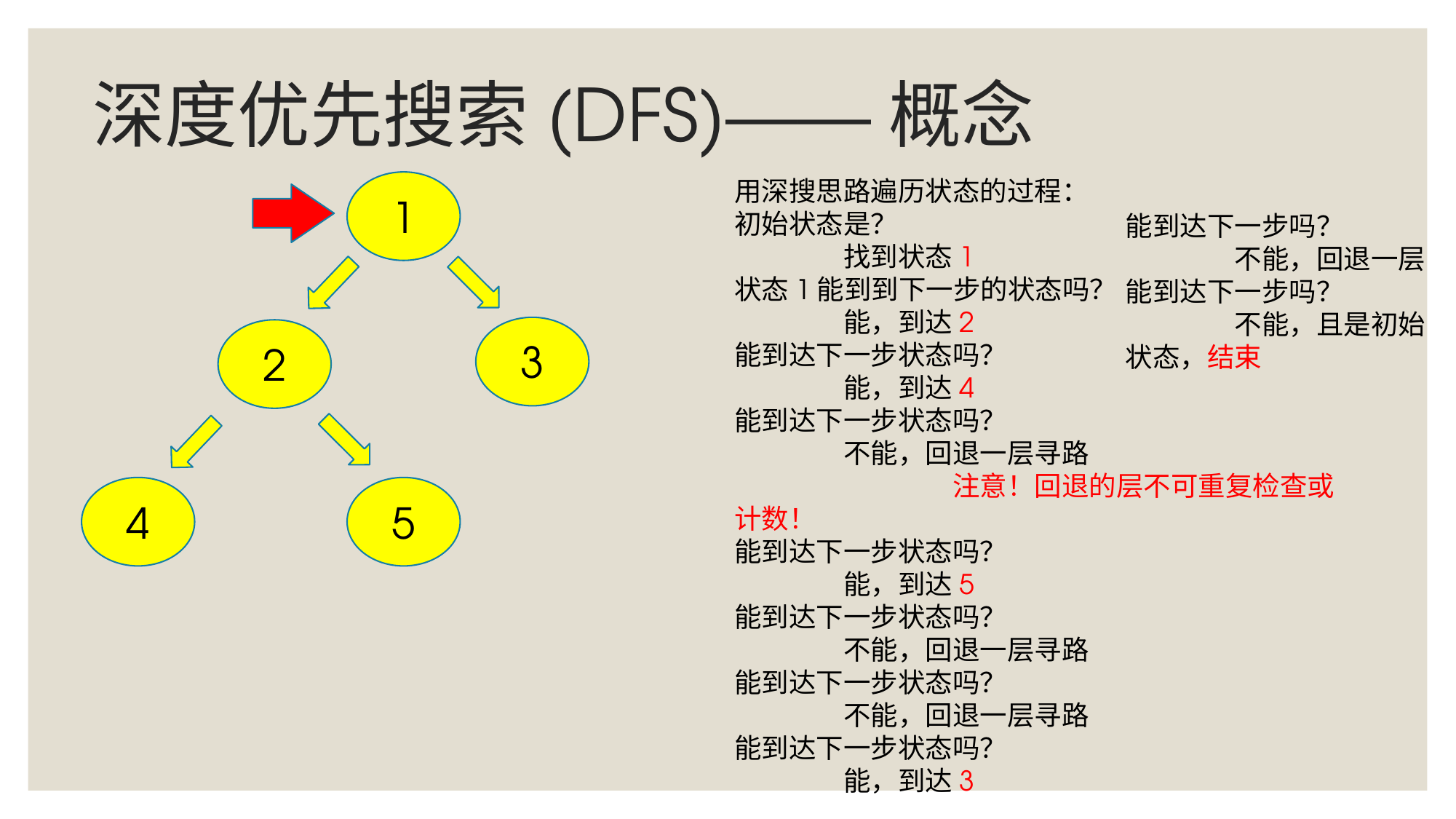

# 深度优先搜索(DFS)——概念
用深搜思路遍历状态的过程：
初始状态是？
	找到状态1
状态1能到到下一步的状态吗？
	能，到达2
能到达下一步状态吗？
	能，到达4
能到达下一步状态吗？
	不能，回退一层寻路
		注意！回退的层不可重复检查或计数！
能到达下一步状态吗？
	能，到达5
能到达下一步状态吗？
	不能，回退一层寻路
能到达下一步状态吗？
	不能，回退一层寻路
能到达下一步状态吗？
	能，到达3

1

能到达下一步吗？
	不能，回退一层
能到达下一步吗？
	不能，且是初始状态，结束

3
2

4
5